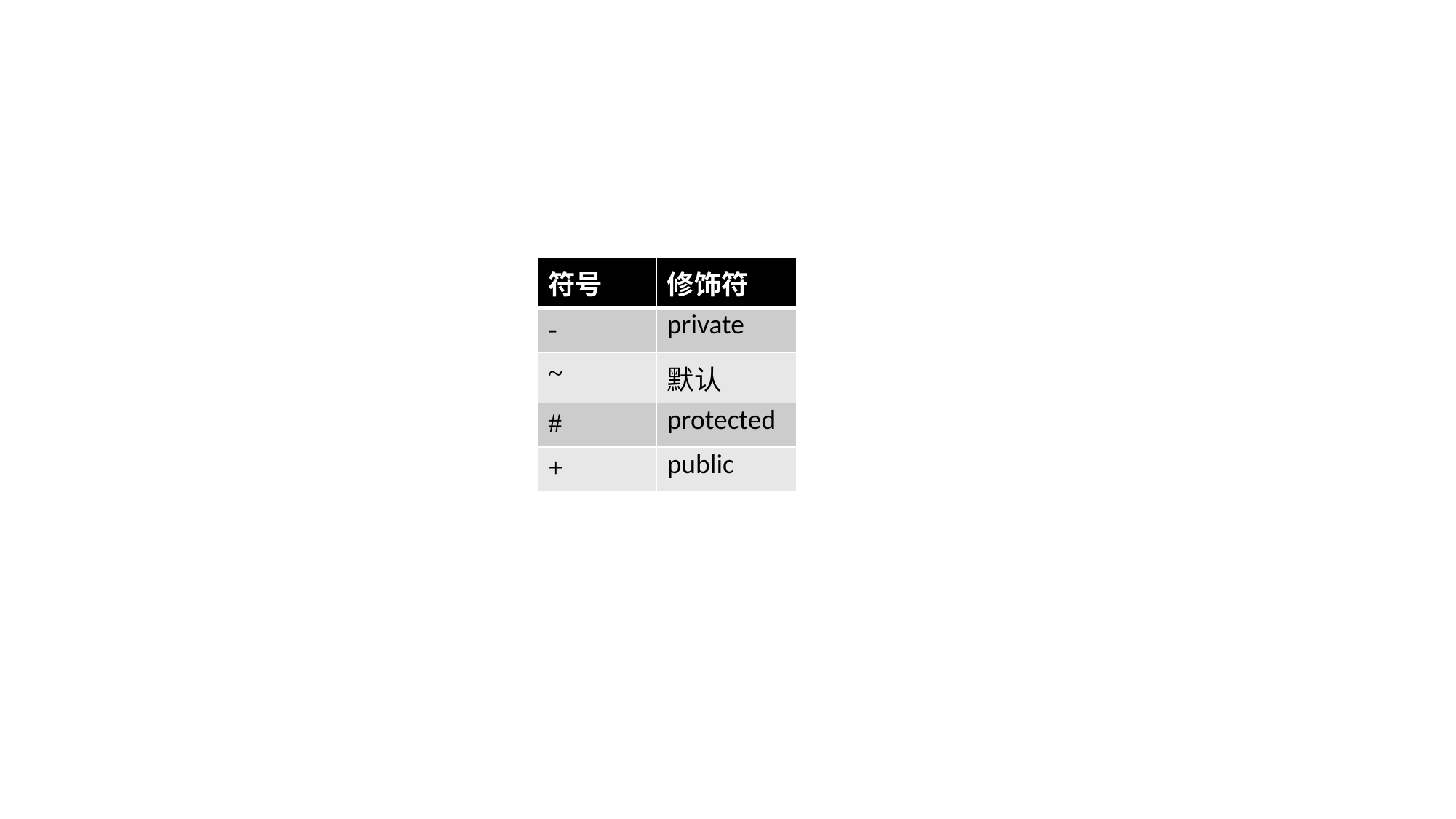

| 符号 | 修饰符 |
| --- | --- |
| - | private |
| ~ | 默认 |
| # | protected |
| + | public |